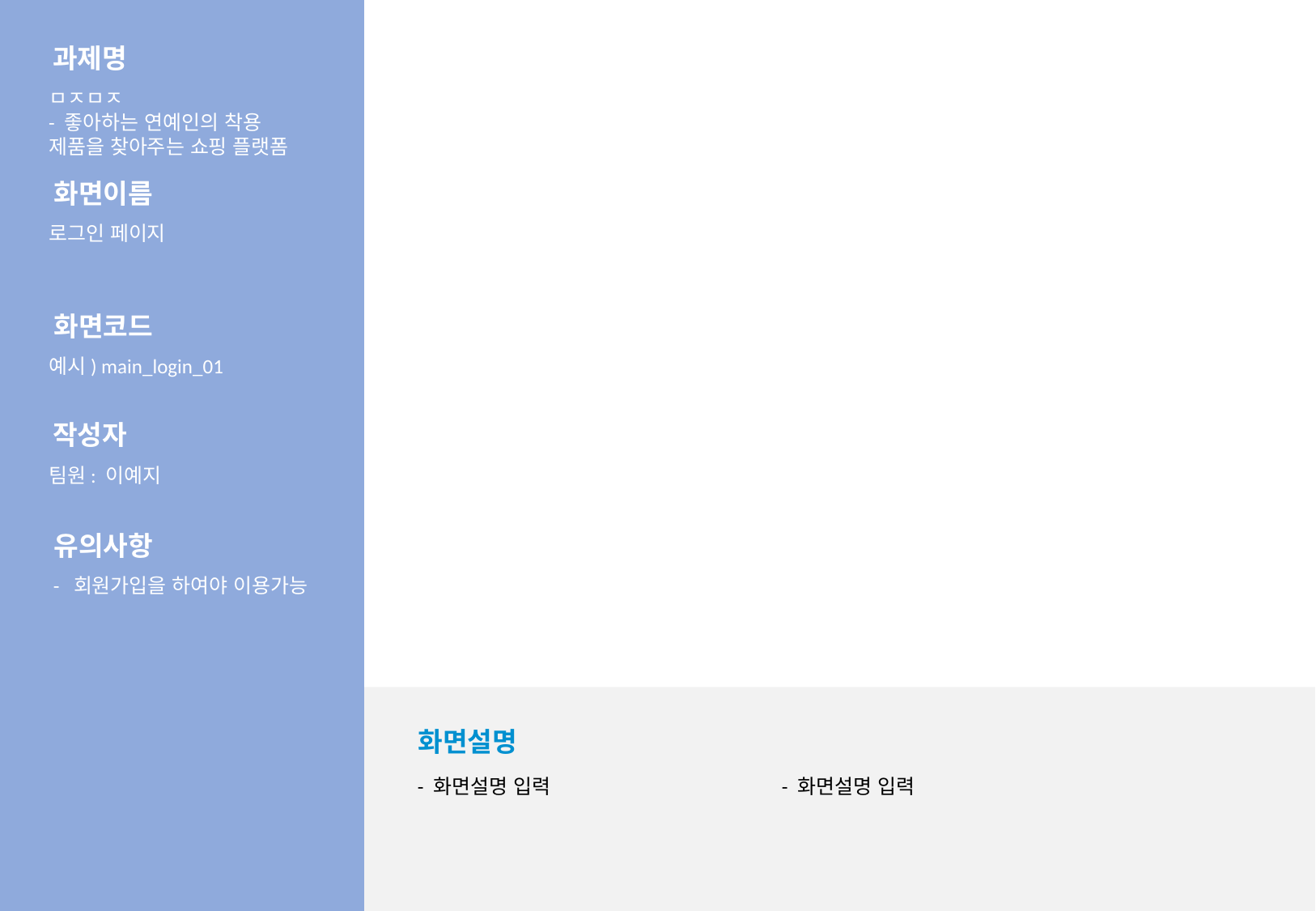

과제명
ㅁㅈㅁㅈ
- 좋아하는 연예인의 착용 제품을 찾아주는 쇼핑 플랫폼
화면이름
로그인 페이지
화면코드
예시) main_login_01
작성자
팀원: 이예지
유의사항
 -  회원가입을 하여야 이용가능

화면설명
 - 화면설명 입력
 - 화면설명 입력